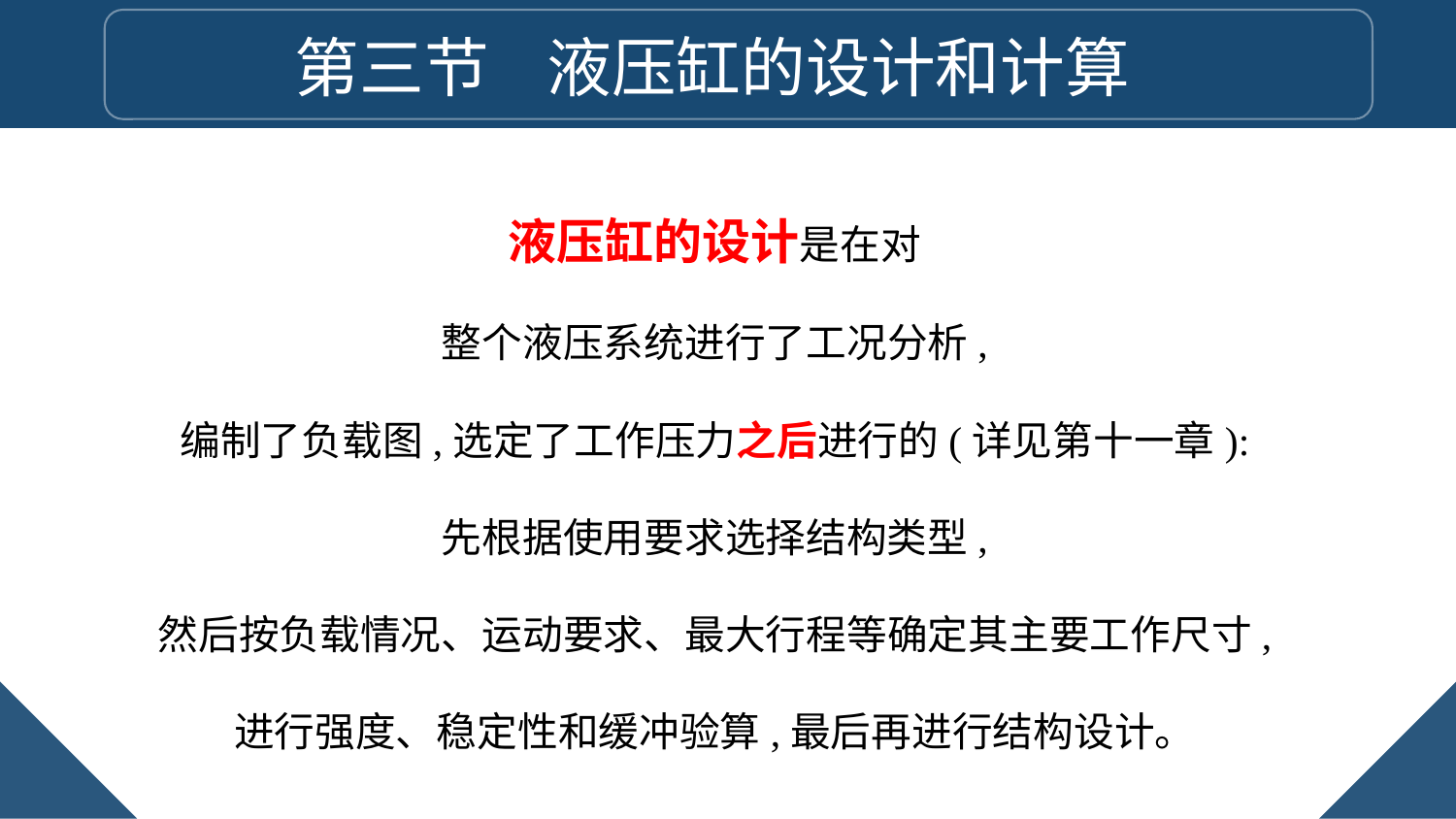

第三节    液压缸的设计和计算
液压缸的设计是在对
整个液压系统进行了工况分析,
编制了负载图,选定了工作压力之后进行的(详见第十一章):
先根据使用要求选择结构类型,
然后按负载情况、运动要求、最大行程等确定其主要工作尺寸,
进行强度、稳定性和缓冲验算,最后再进行结构设计。